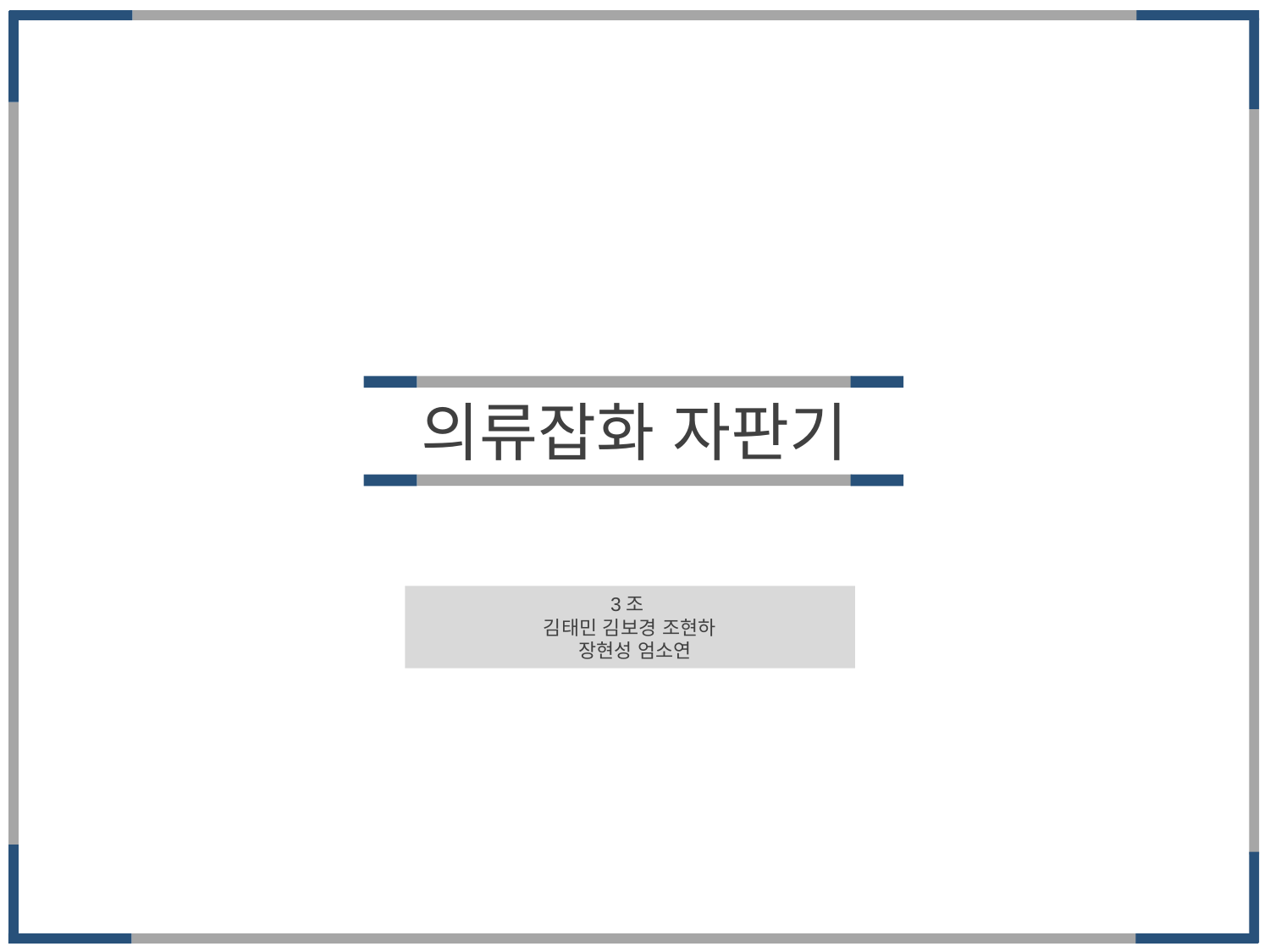

의류잡화 자판기
3조
김태민 김보경 조현하
 장현성 엄소연